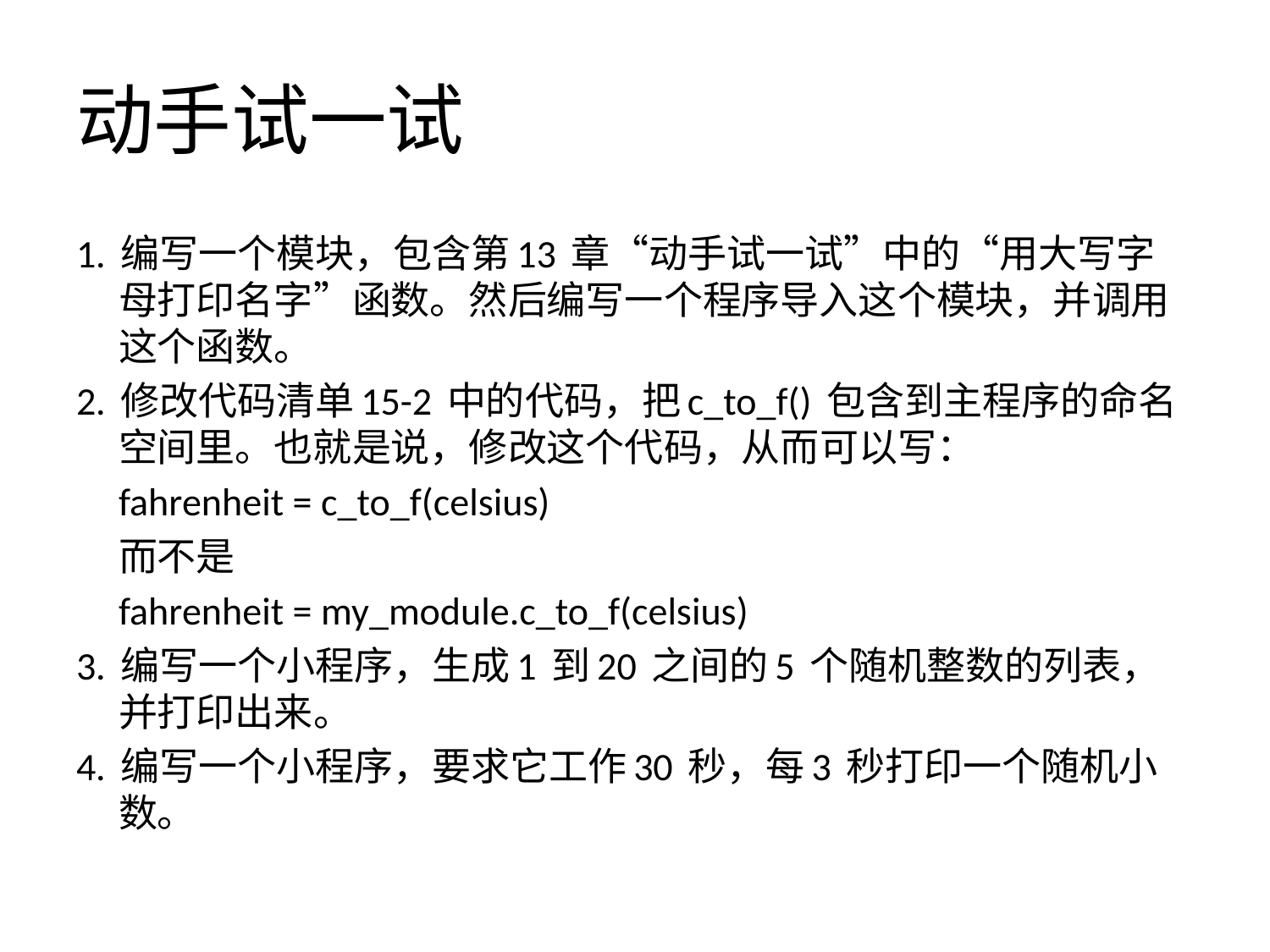

# 动手试一试
1. 编写一个模块，包含第13 章“动手试一试”中的“用大写字母打印名字”函数。然后编写一个程序导入这个模块，并调用这个函数。
2. 修改代码清单15-2 中的代码，把c_to_f() 包含到主程序的命名空间里。也就是说，修改这个代码，从而可以写：
		fahrenheit = c_to_f(celsius)
	而不是
		fahrenheit = my_module.c_to_f(celsius)
3. 编写一个小程序，生成1 到20 之间的5 个随机整数的列表，并打印出来。
4. 编写一个小程序，要求它工作30 秒，每3 秒打印一个随机小数。